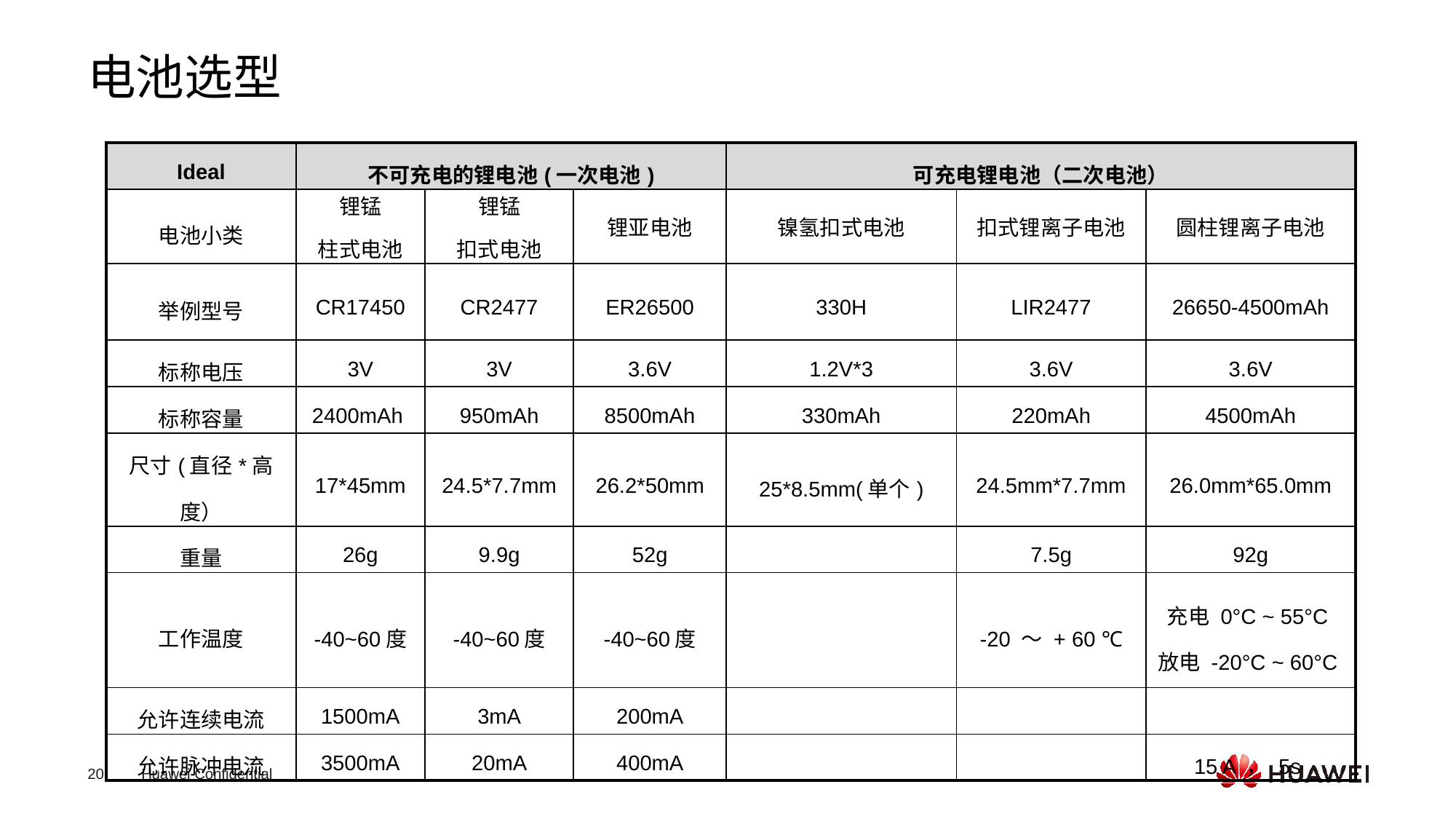

# 电池选型
| Ideal | 不可充电的锂电池(一次电池) |  |  | 可充电锂电池（二次电池） |  |  |
| --- | --- | --- | --- | --- | --- | --- |
| 电池小类 | 锂锰 柱式电池 | 锂锰 扣式电池 | 锂亚电池 | 镍氢扣式电池 | 扣式锂离子电池 | 圆柱锂离子电池 |
| 举例型号 | CR17450 | CR2477 | ER26500 | 330H | LIR2477 | 26650-4500mAh |
| 标称电压 | 3V | 3V | 3.6V | 1.2V\*3 | 3.6V | 3.6V |
| 标称容量 | 2400mAh | 950mAh | 8500mAh | 330mAh | 220mAh | 4500mAh |
| 尺寸(直径\*高度） | 17\*45mm | 24.5\*7.7mm | 26.2\*50mm | 25\*8.5mm(单个) | 24.5mm\*7.7mm | 26.0mm\*65.0mm |
| 重量 | 26g | 9.9g | 52g |  | 7.5g | 92g |
| 工作温度 | -40~60度 | -40~60度 | -40~60度 |  | -20 ～ + 60 ℃ | 充电 0°C ~ 55°C 放电 -20°C ~ 60°C |
| 允许连续电流 | 1500mA | 3mA | 200mA |  |  |  |
| 允许脉冲电流 | 3500mA | 20mA | 400mA |  |  | 15 A ， 5s |